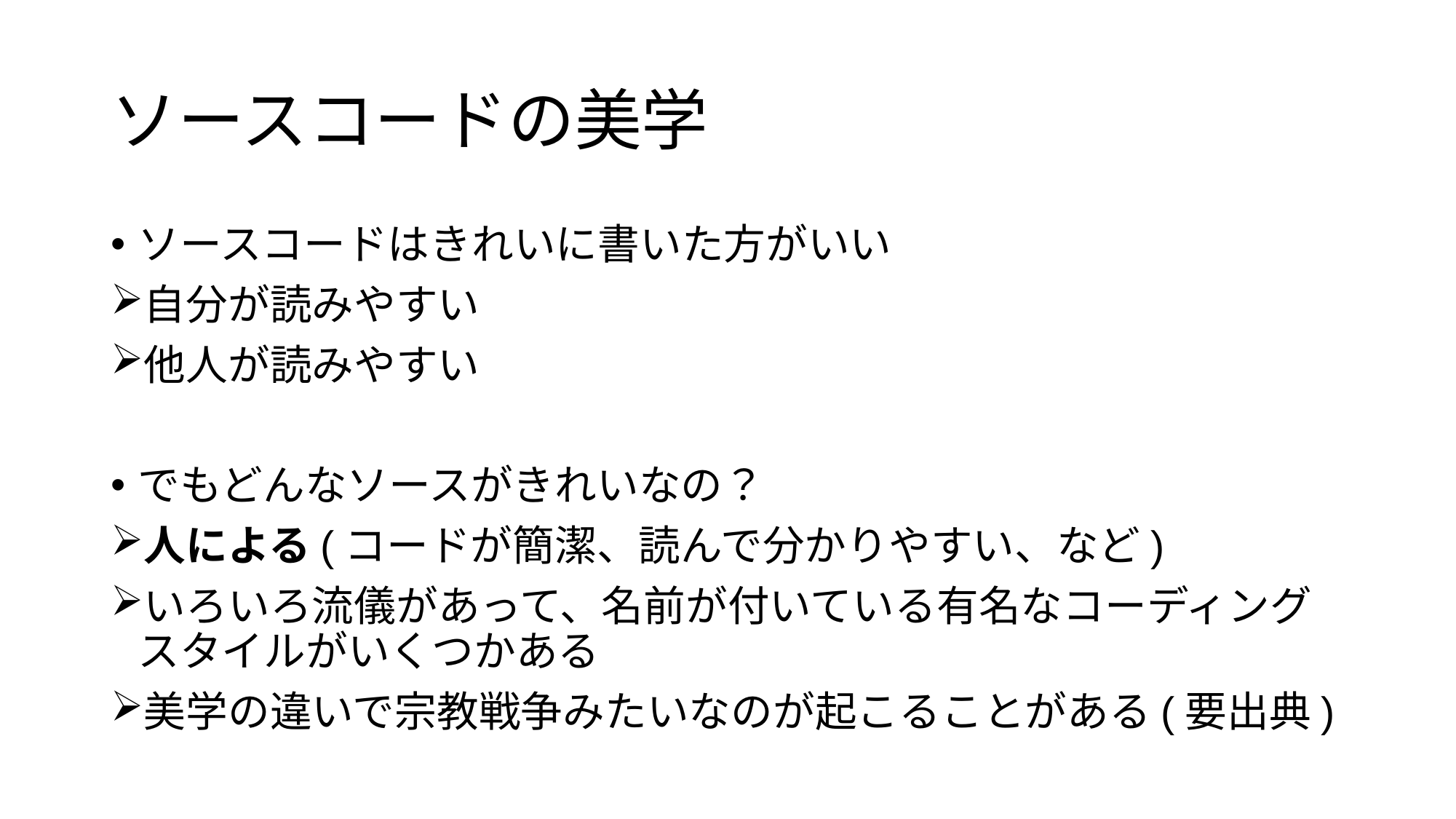

# ソースコードの美学
ソースコードはきれいに書いた方がいい
自分が読みやすい
他人が読みやすい

でもどんなソースがきれいなの？
人による(コードが簡潔、読んで分かりやすい、など)
いろいろ流儀があって、名前が付いている有名なコーディングスタイルがいくつかある
美学の違いで宗教戦争みたいなのが起こることがある(要出典)